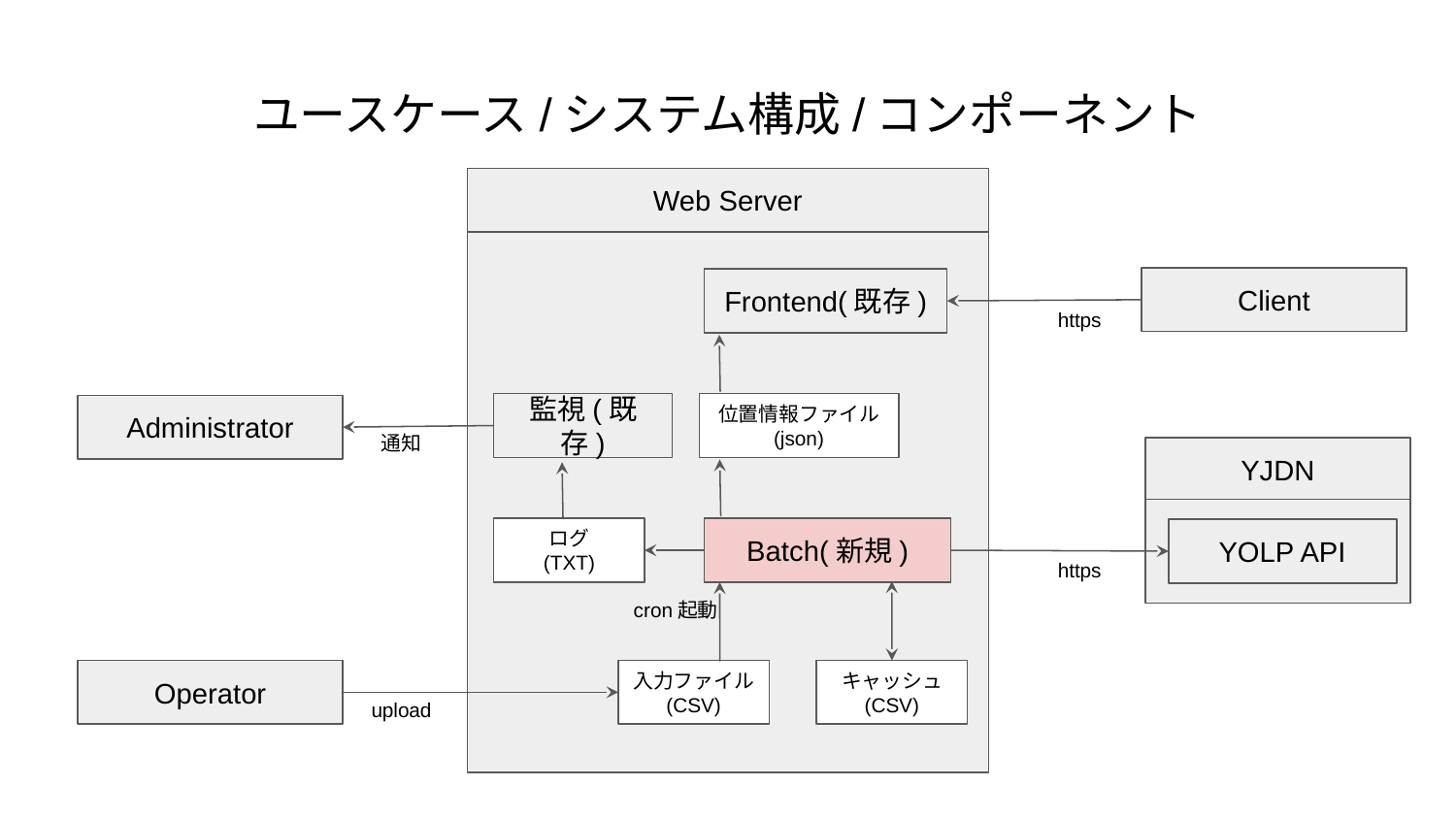

# ユースケース/システム構成/コンポーネント
Web Server

Client
Frontend(既存)
https
位置情報ファイル
(json)
監視(既存)
Administrator
通知
YJDN

Batch(新規)
ログ
(TXT)
YOLP API
https
cron起動
Operator
キャッシュ
(CSV)
入力ファイル
(CSV)
upload